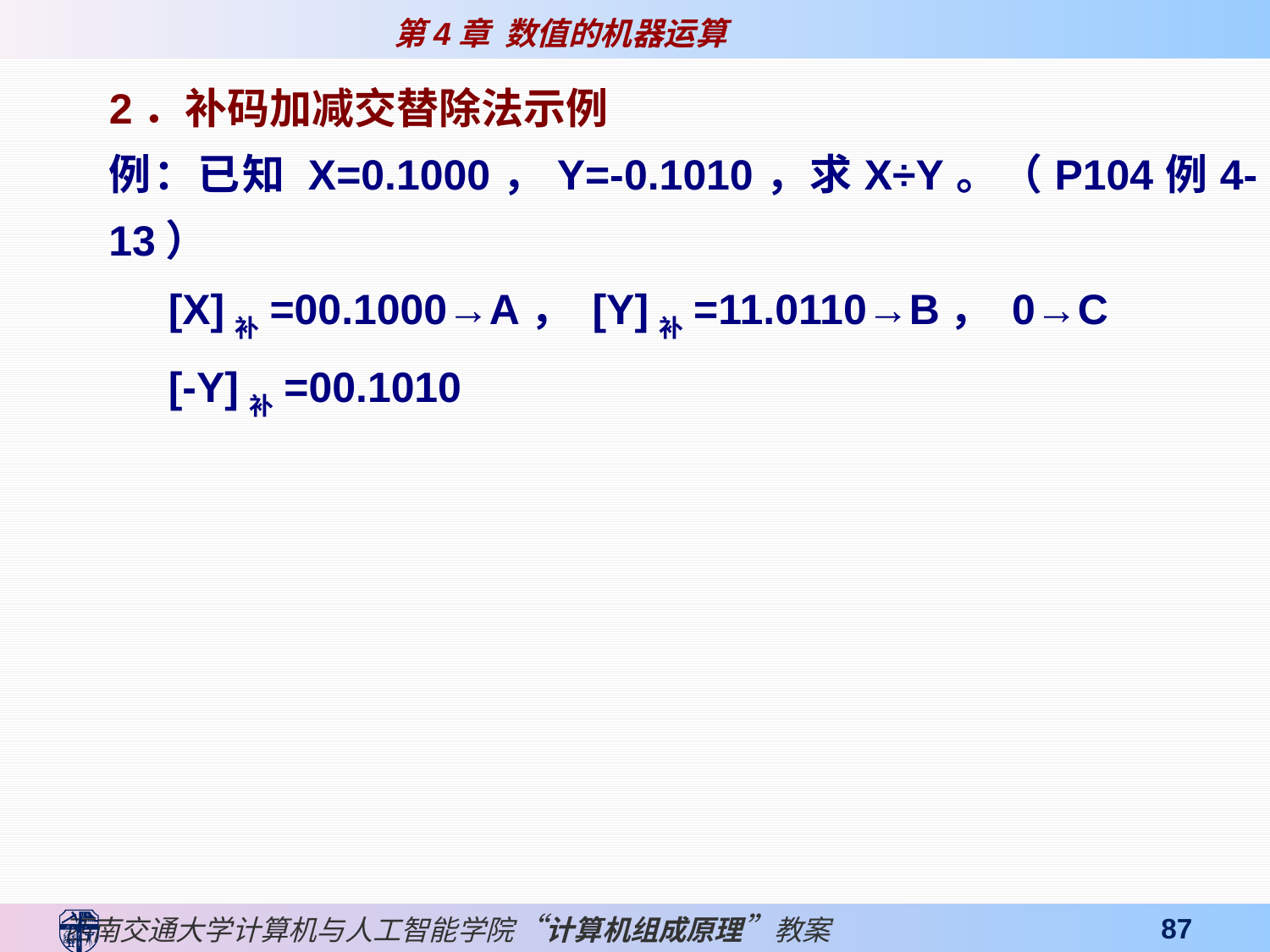

2．补码加减交替除法示例
例：已知 X=0.1000，Y=-0.1010，求X÷Y。（P104例4-13）
     [X]补=00.1000→A， [Y]补=11.0110→B， 0→C
     [-Y]补=00.1010